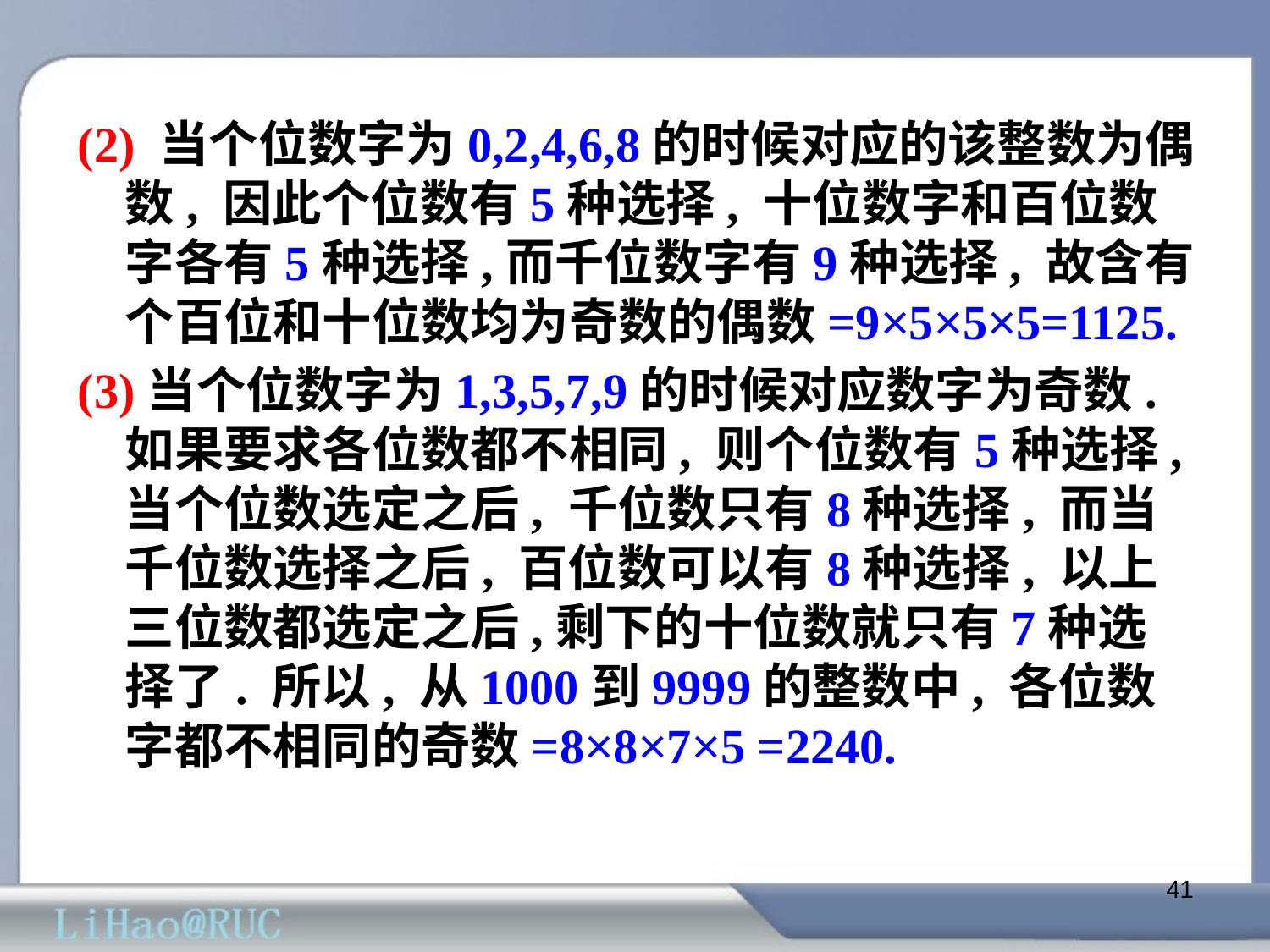

(2) 当个位数字为0,2,4,6,8的时候对应的该整数为偶数, 因此个位数有5种选择, 十位数字和百位数字各有5种选择,而千位数字有9种选择, 故含有个百位和十位数均为奇数的偶数=9×5×5×5=1125.
(3)当个位数字为1,3,5,7,9的时候对应数字为奇数. 如果要求各位数都不相同, 则个位数有5种选择, 当个位数选定之后, 千位数只有8种选择, 而当千位数选择之后, 百位数可以有8种选择, 以上三位数都选定之后,剩下的十位数就只有7种选择了. 所以, 从1000到9999的整数中, 各位数字都不相同的奇数=8×8×7×5 =2240.
41